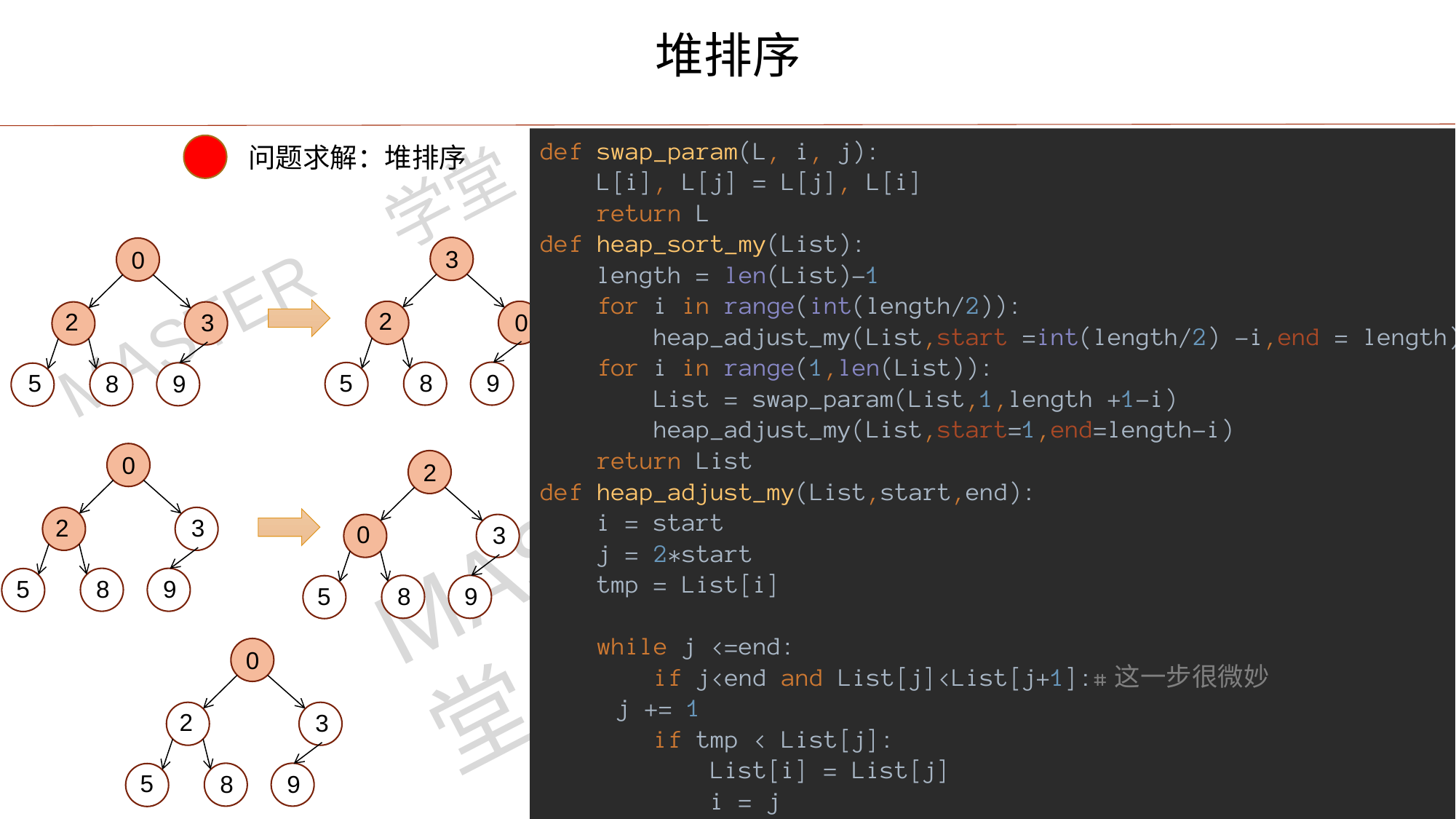

堆排序
def swap_param(L, i, j):
    L[i], L[j] = L[j], L[i]
    return L
def heap_sort_my(List):
    length = len(List)-1
    for i in range(int(length/2)):
        heap_adjust_my(List,start =int(length/2) -i,end = length)
    for i in range(1,len(List)):
        List = swap_param(List,1,length +1-i)
        heap_adjust_my(List,start=1,end=length-i)
    return List
def heap_adjust_my(List,start,end):
    i = start
    j = 2*start
    tmp = List[i]
    while j <=end:
        if j<end and List[j]<List[j+1]:#这一步很微妙
            j += 1
        if tmp < List[j]:
            List[i] = List[j]
            i = j
            j = 2*j
        else:break
    List[i] = tmp
问题求解：堆排序

3
0

2

2
0

3
5

8
9
5

8
9

0

2
2

3

0

3
5

8
9
5

8
9

0
2

3
5

8
9